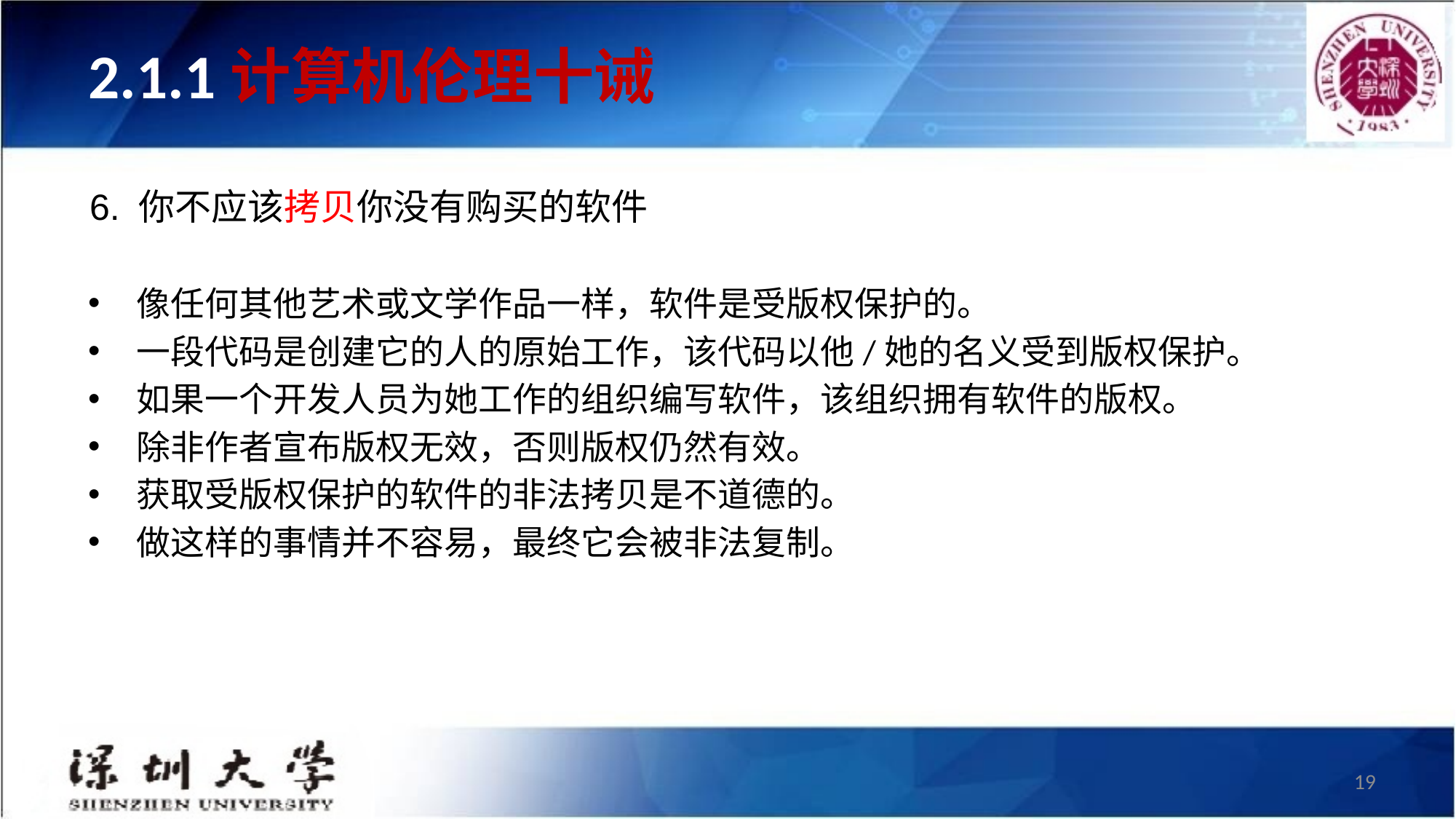

# 2.1.1计算机伦理十诫
6. 你不应该拷贝你没有购买的软件

像任何其他艺术或文学作品一样，软件是受版权保护的。
一段代码是创建它的人的原始工作，该代码以他/她的名义受到版权保护。
如果一个开发人员为她工作的组织编写软件，该组织拥有软件的版权。
除非作者宣布版权无效，否则版权仍然有效。
获取受版权保护的软件的非法拷贝是不道德的。
做这样的事情并不容易，最终它会被非法复制。
19